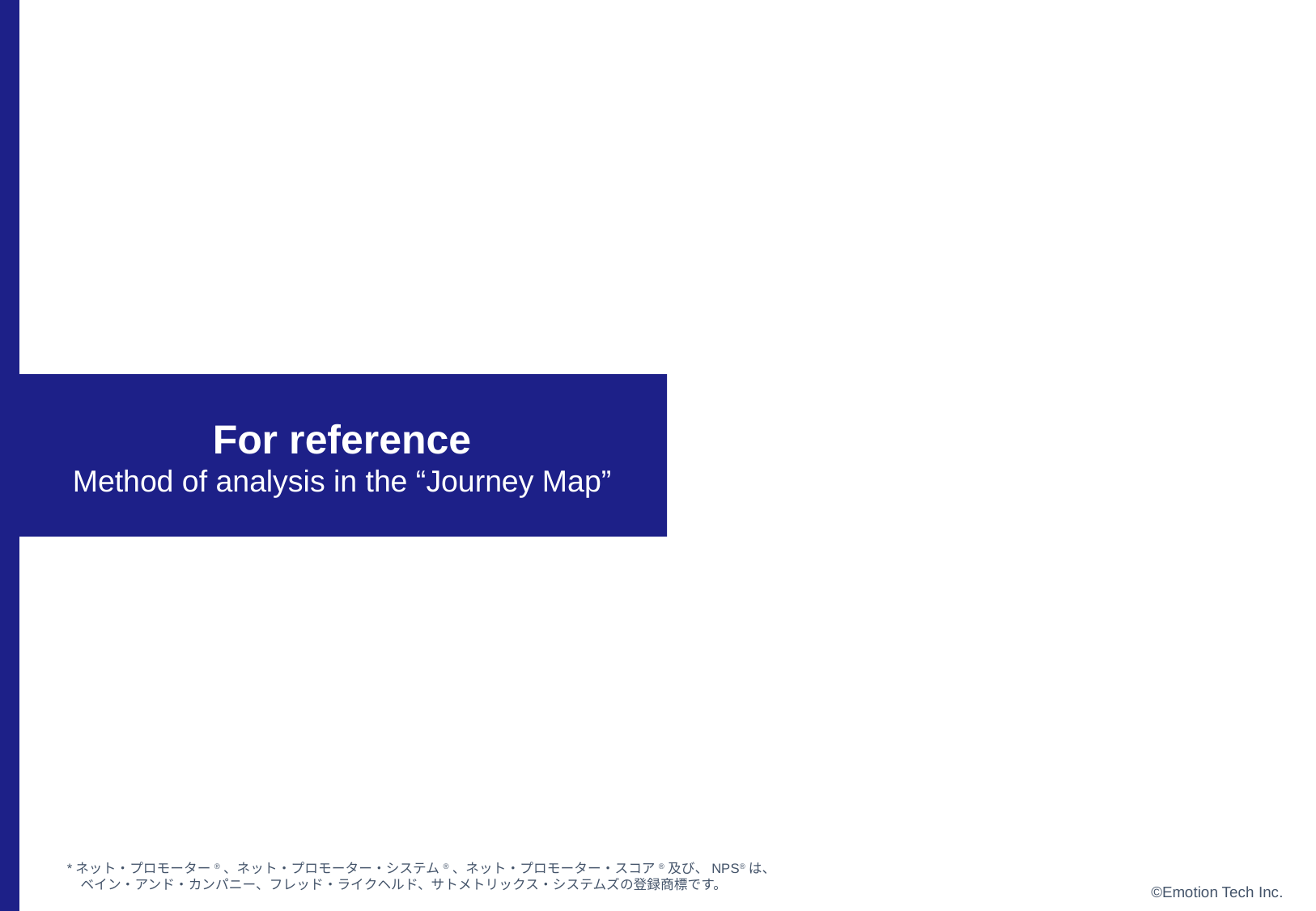

For reference
Method of analysis in the “Journey Map”
*ネット・プロモーター®、ネット・プロモーター・システム®、ネット・プロモーター・スコア®及び、NPS®は、
　ベイン・アンド・カンパニー、フレッド・ライクヘルド、サトメトリックス・システムズの登録商標です。